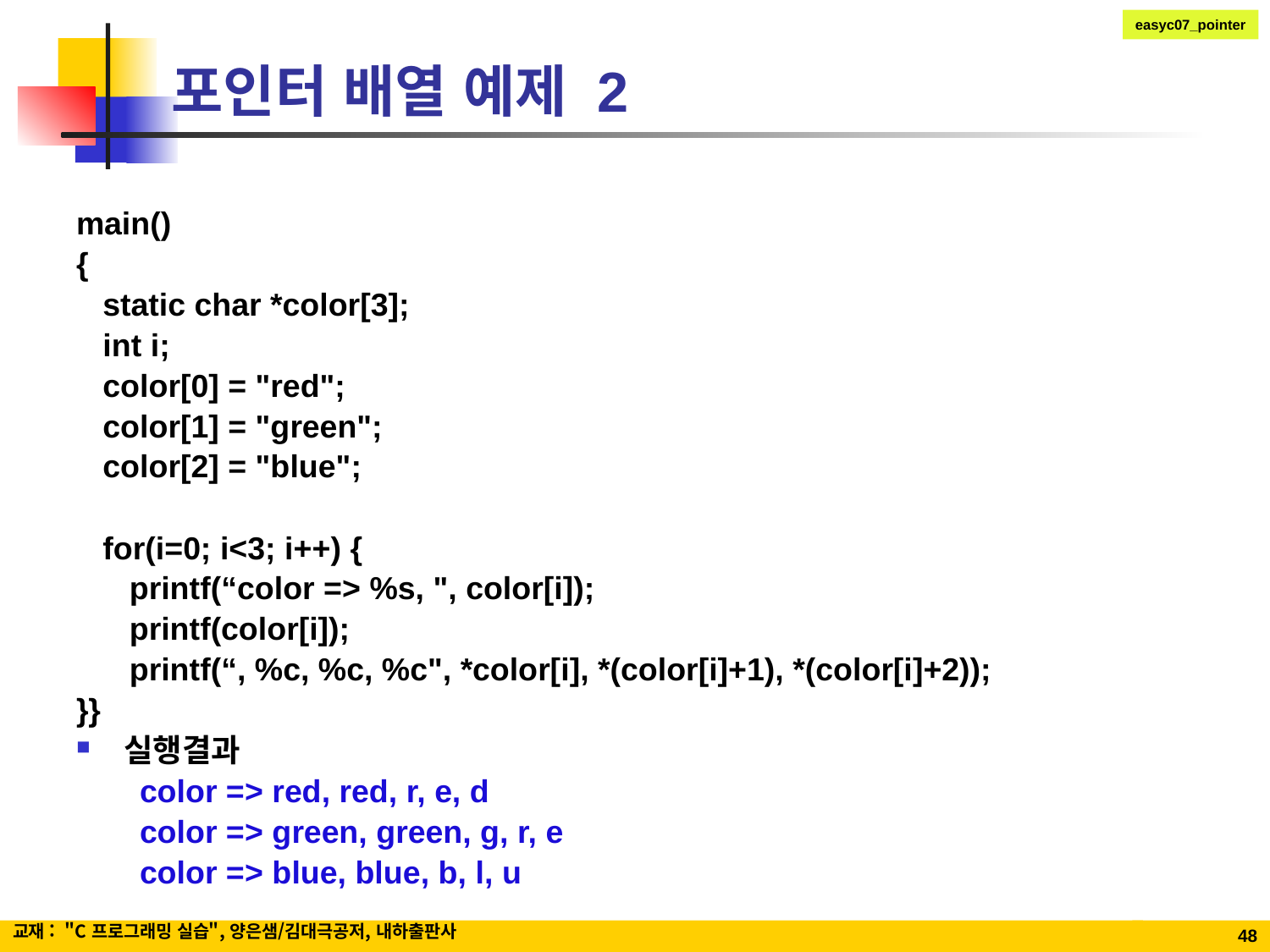

# 포인터 배열 예제 2
main()
{
   static char *color[3];
   int i;
   color[0] = "red";
   color[1] = "green";
   color[2] = "blue";

   for(i=0; i<3; i++) {
      printf(“color => %s, ", color[i]);
      printf(color[i]);
      printf(“, %c, %c, %c", *color[i], *(color[i]+1), *(color[i]+2));
}}
실행결과
color => red, red, r, e, d
color => green, green, g, r, e
color => blue, blue, b, l, u
교재 :  "C 프로그래밍 실습", 양은샘/김대극공저, 내하출판사
48